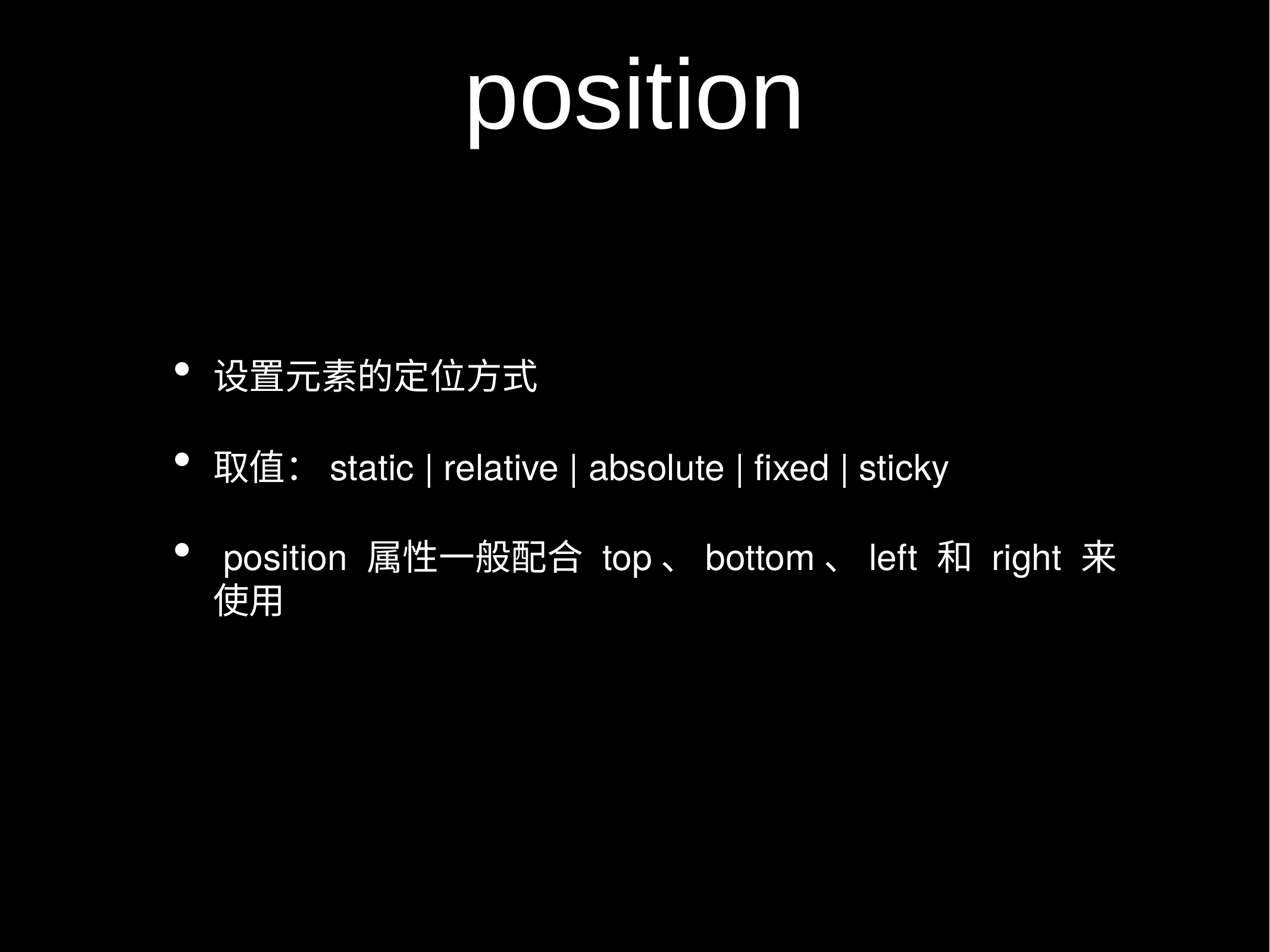

# position
设置元素的定位方式
取值：static | relative | absolute | fixed | sticky
 position 属性一般配合 top、bottom、left 和 right 来使用